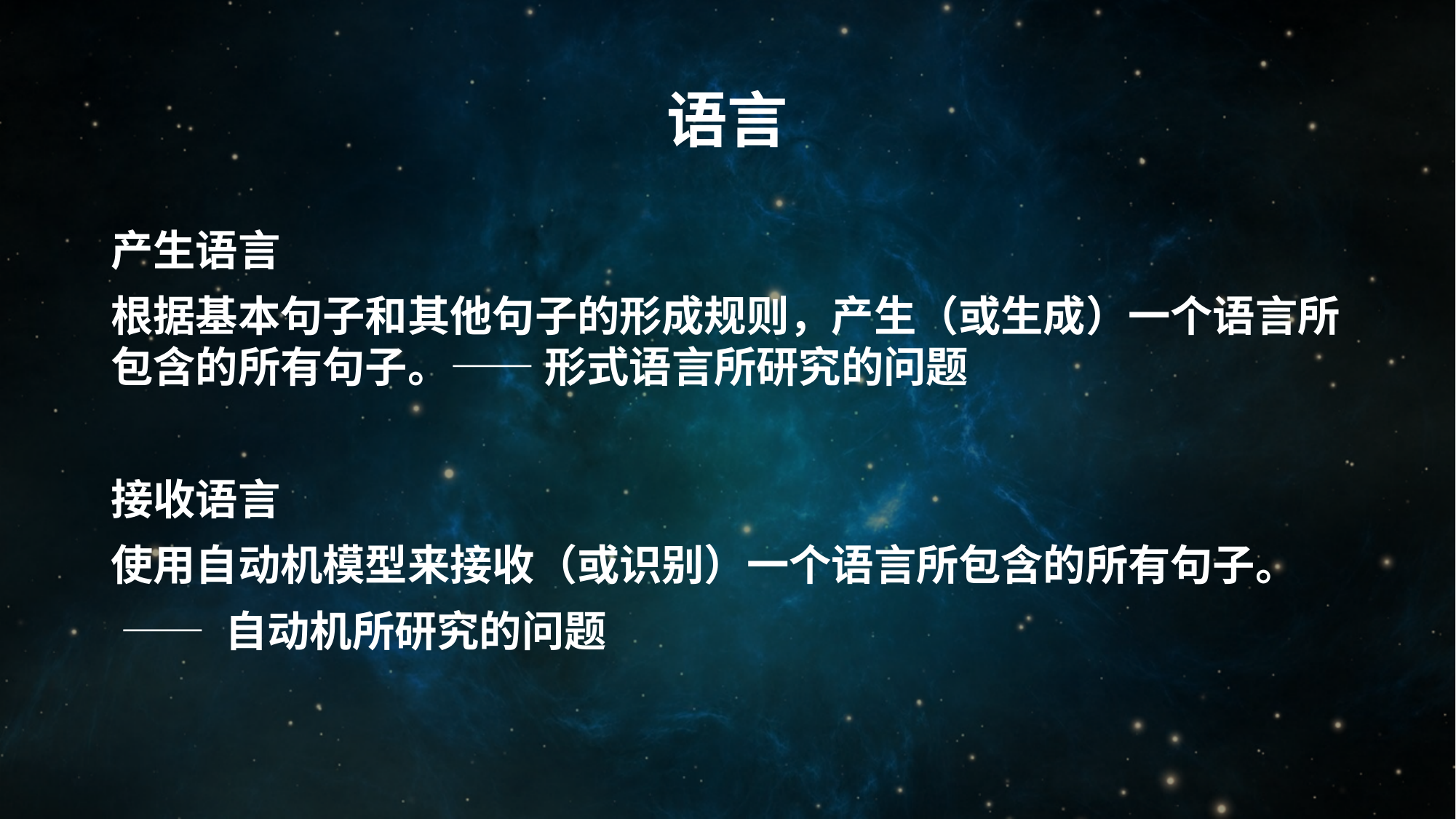

# 语言
产生语言
根据基本句子和其他句子的形成规则，产生（或生成）一个语言所包含的所有句子。—— 形式语言所研究的问题

接收语言
使用自动机模型来接收（或识别）一个语言所包含的所有句子。
 —— 自动机所研究的问题